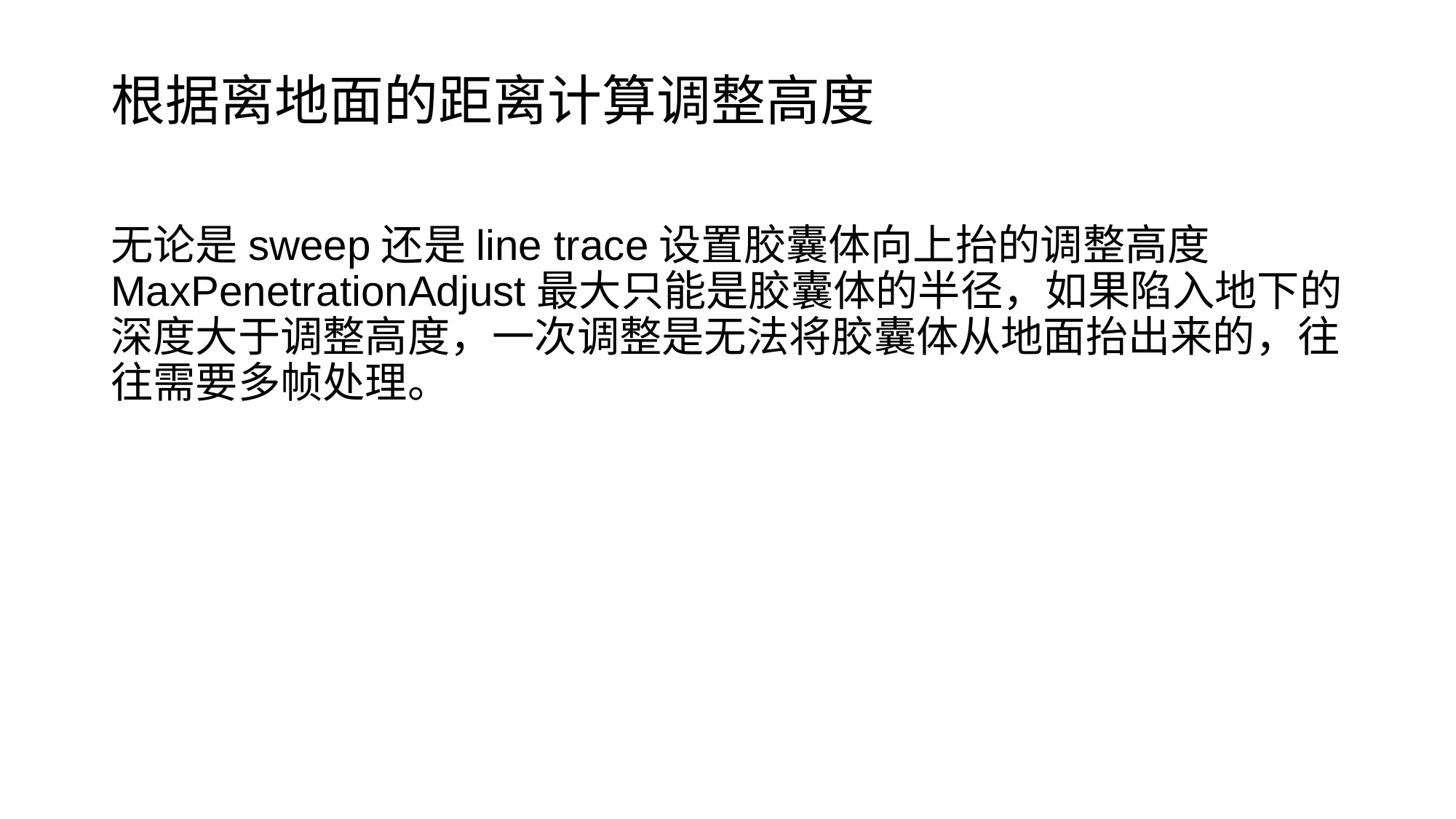

# 根据离地面的距离计算调整高度
无论是sweep还是line trace设置胶囊体向上抬的调整高度MaxPenetrationAdjust最大只能是胶囊体的半径，如果陷入地下的深度大于调整高度，一次调整是无法将胶囊体从地面抬出来的，往往需要多帧处理。